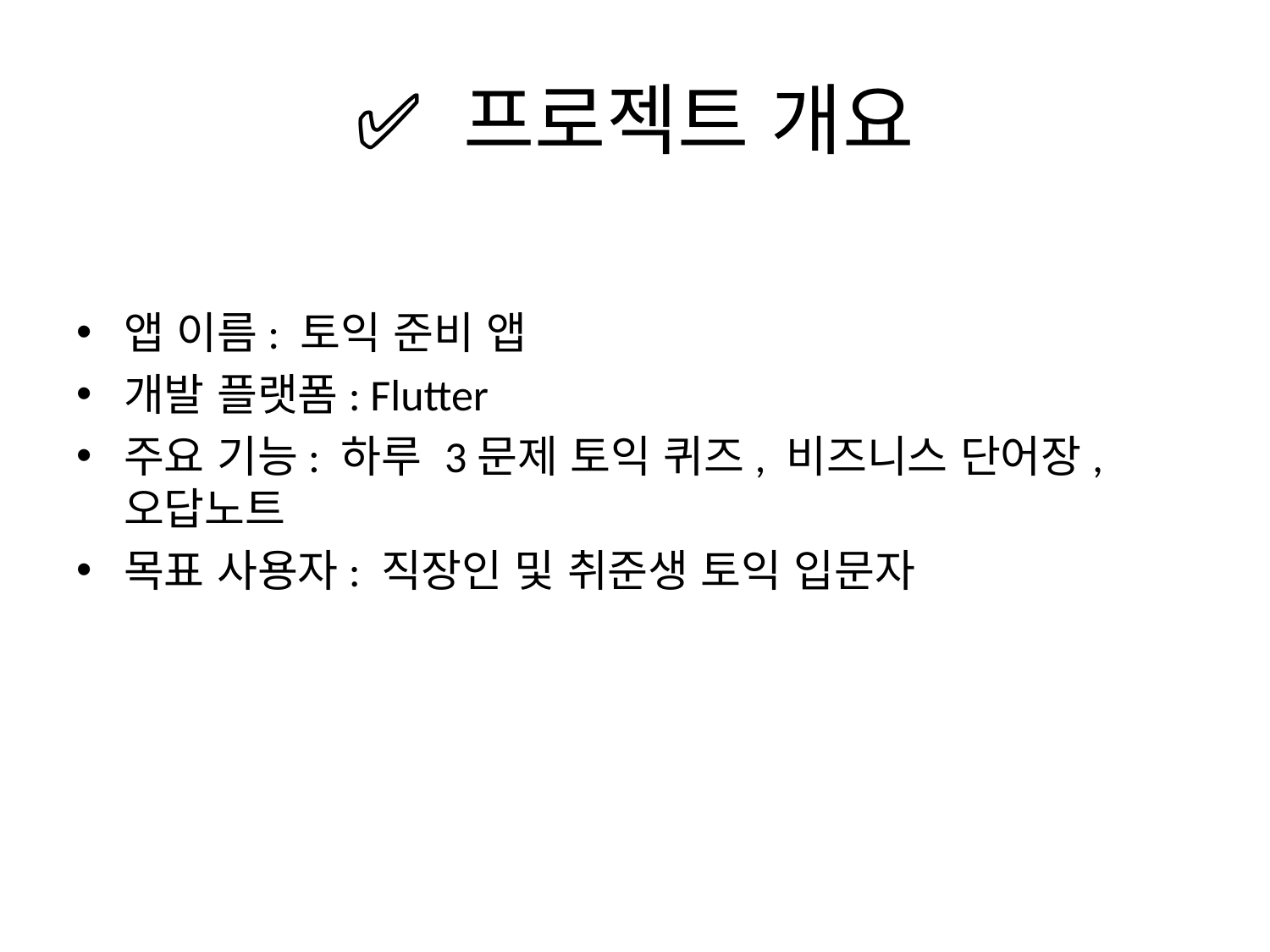

# ✅ 프로젝트 개요

앱 이름: 토익 준비 앱
개발 플랫폼: Flutter
주요 기능: 하루 3문제 토익 퀴즈, 비즈니스 단어장, 오답노트
목표 사용자: 직장인 및 취준생 토익 입문자